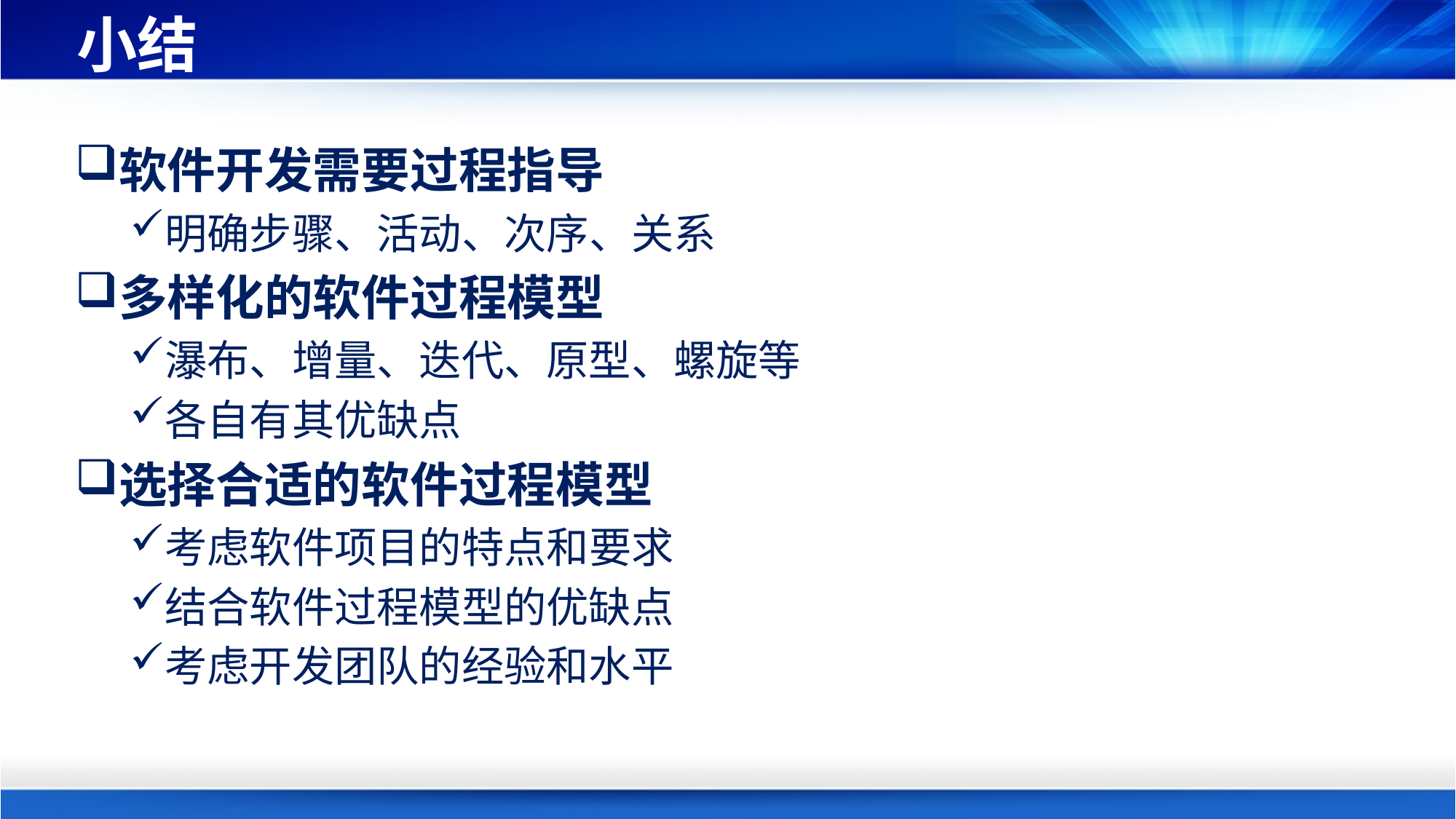

# 小结
软件开发需要过程指导
明确步骤、活动、次序、关系
多样化的软件过程模型
瀑布、增量、迭代、原型、螺旋等
各自有其优缺点
选择合适的软件过程模型
考虑软件项目的特点和要求
结合软件过程模型的优缺点
考虑开发团队的经验和水平